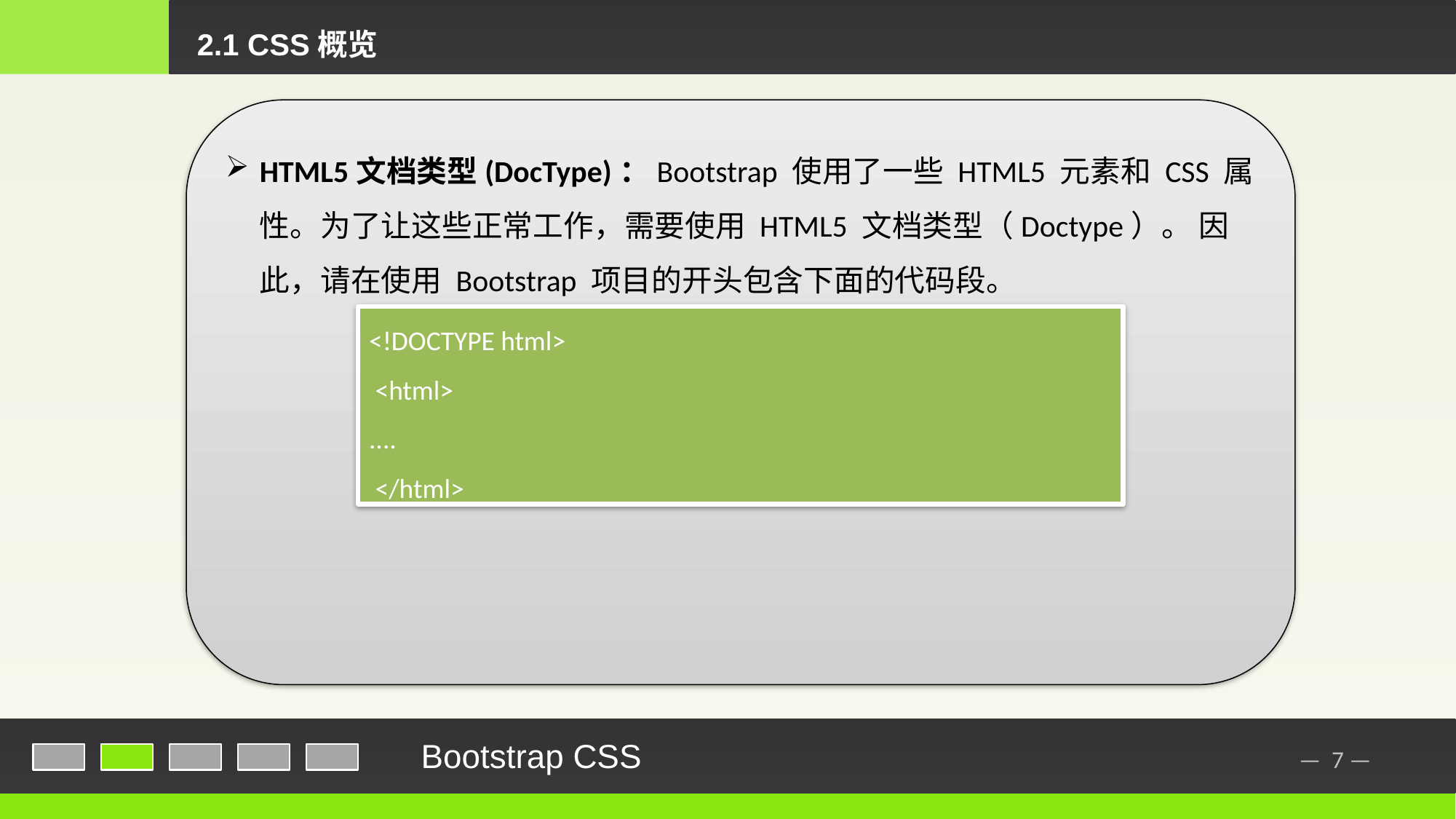

2.1 CSS概览
HTML5文档类型(DocType)：Bootstrap 使用了一些 HTML5 元素和 CSS 属性。为了让这些正常工作，需要使用 HTML5 文档类型（Doctype）。 因此，请在使用 Bootstrap 项目的开头包含下面的代码段。

<!DOCTYPE html>
 <html>
....
 </html>